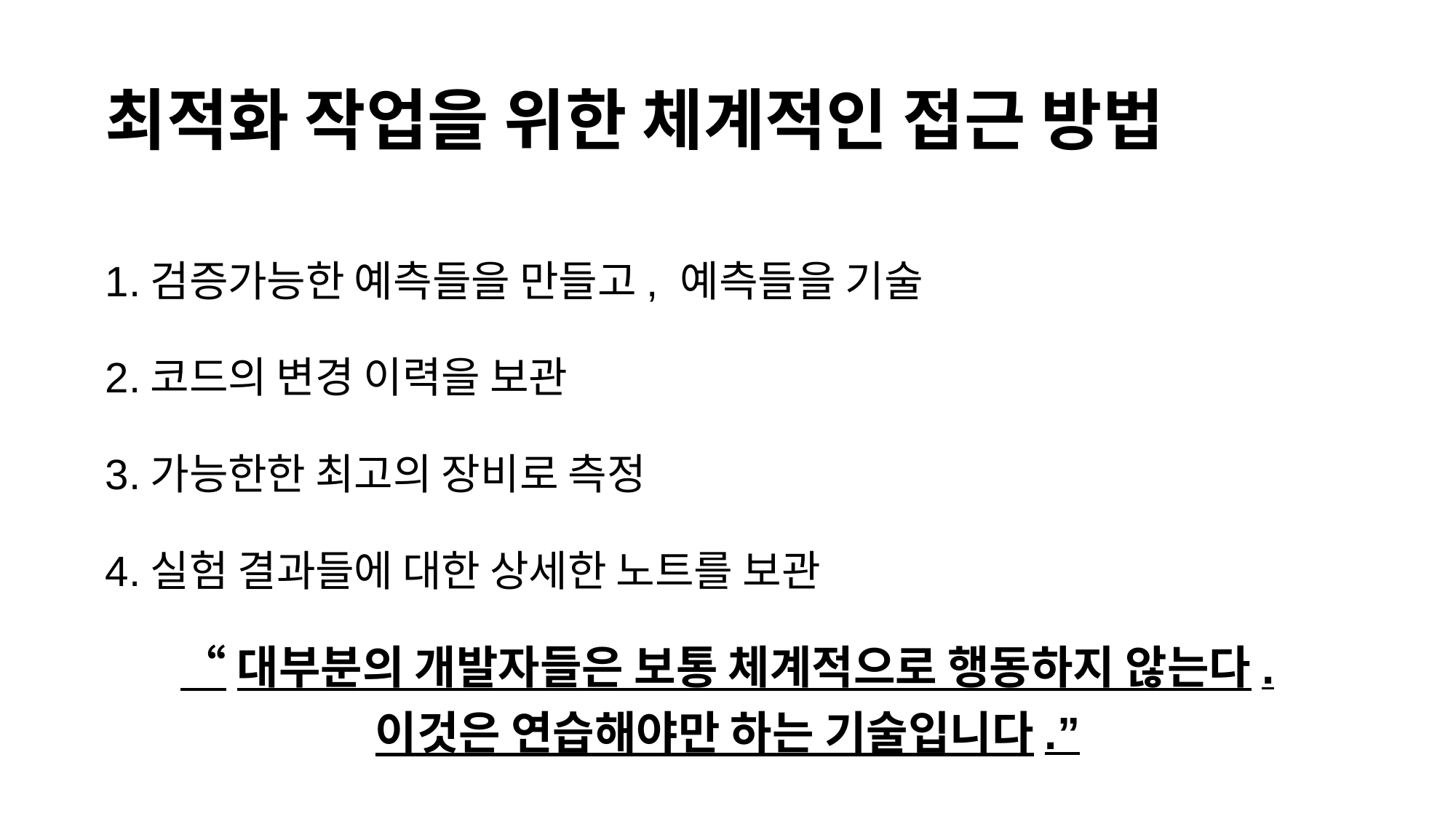

# 최적화 작업을 위한 체계적인 접근 방법
검증가능한 예측들을 만들고, 예측들을 기술
코드의 변경 이력을 보관
가능한한 최고의 장비로 측정
실험 결과들에 대한 상세한 노트를 보관
“대부분의 개발자들은 보통 체계적으로 행동하지 않는다.
이것은 연습해야만 하는 기술입니다.”